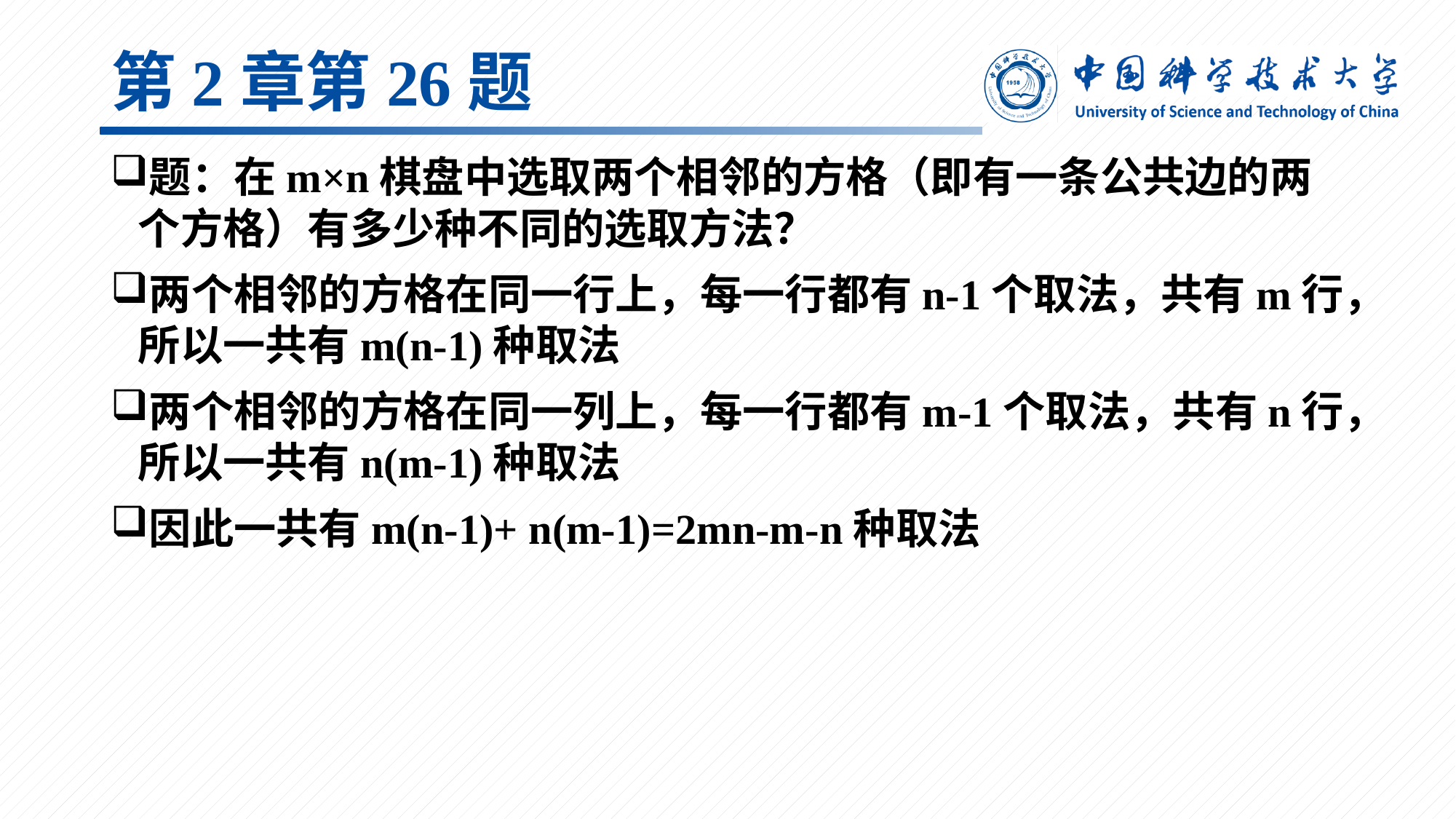

# 第2章第26题
题：在m×n棋盘中选取两个相邻的方格（即有一条公共边的两个方格）有多少种不同的选取方法？
两个相邻的方格在同一行上，每一行都有n-1个取法，共有m行，所以一共有m(n-1)种取法
两个相邻的方格在同一列上，每一行都有m-1个取法，共有n行，所以一共有n(m-1)种取法
因此一共有m(n-1)+ n(m-1)=2mn-m-n种取法